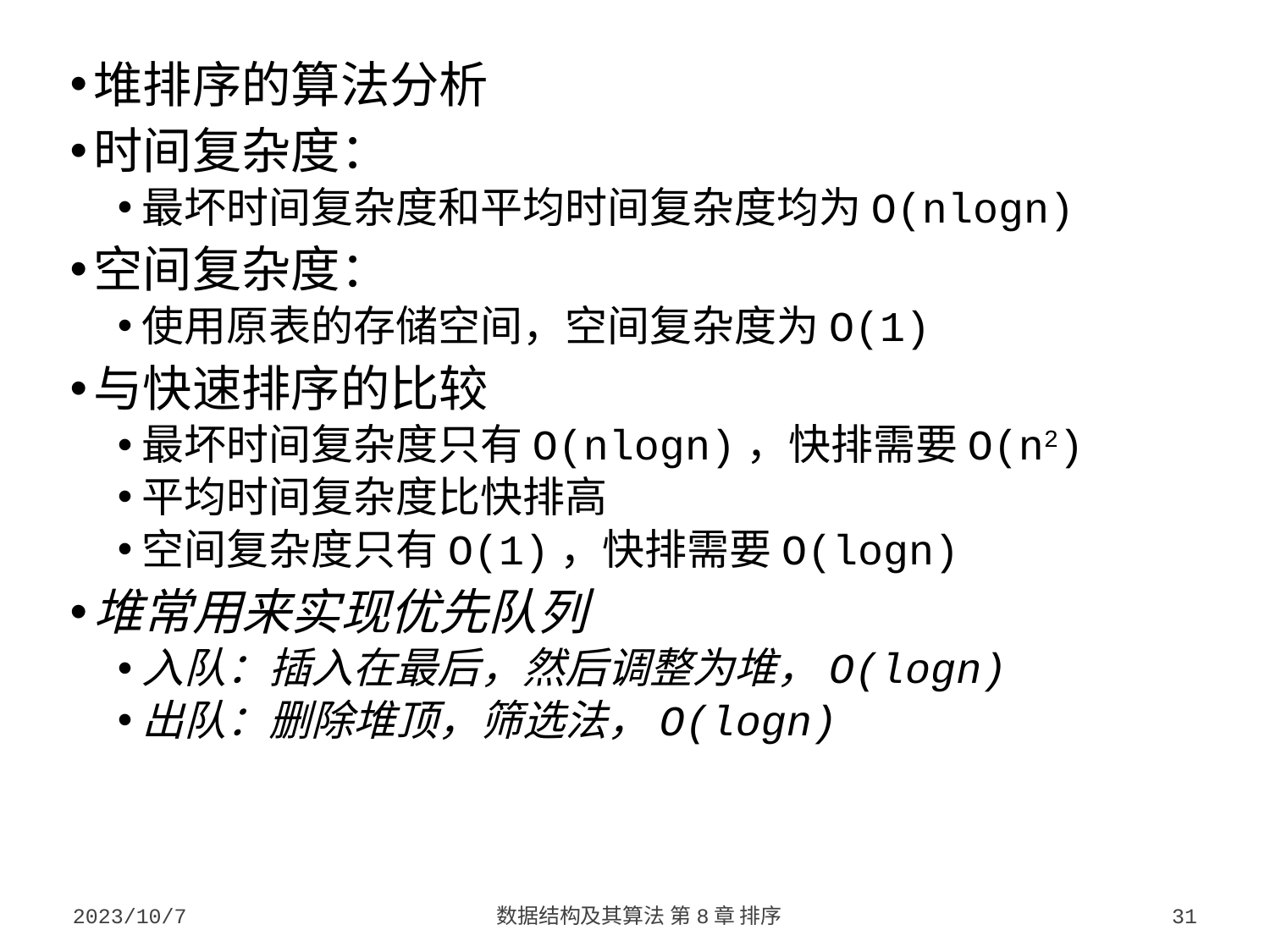

堆排序的算法分析
时间复杂度：
最坏时间复杂度和平均时间复杂度均为O(nlogn)
空间复杂度：
使用原表的存储空间，空间复杂度为O(1)
与快速排序的比较
最坏时间复杂度只有O(nlogn)，快排需要O(n2)
平均时间复杂度比快排高
空间复杂度只有O(1)，快排需要O(logn)
堆常用来实现优先队列
入队：插入在最后，然后调整为堆，O(logn)
出队：删除堆顶，筛选法，O(logn)
2023/10/7
数据结构及其算法 第8章 排序
31